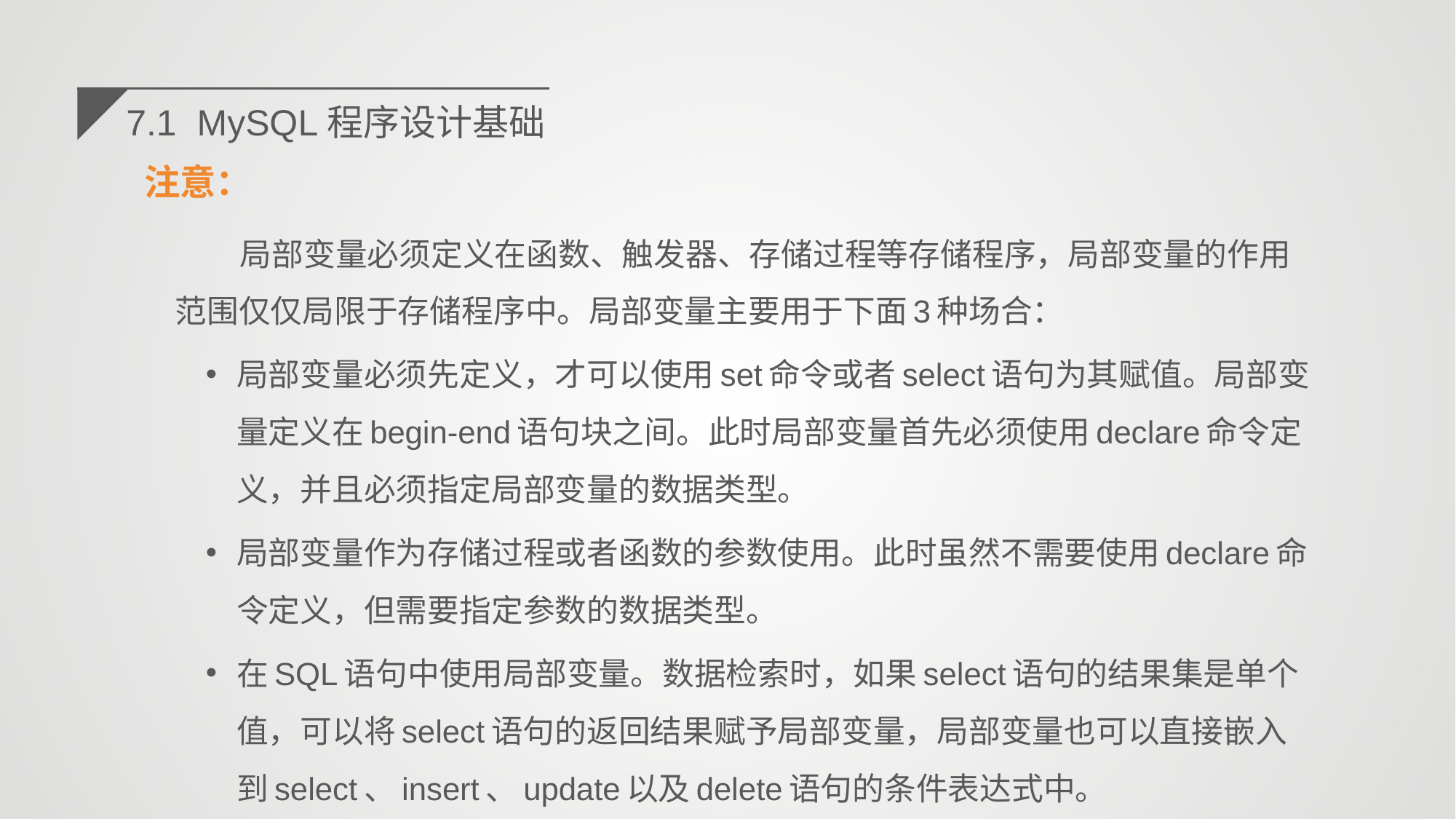

7.1  MySQL程序设计基础

注意：
局部变量必须定义在函数、触发器、存储过程等存储程序，局部变量的作用范围仅仅局限于存储程序中。局部变量主要用于下面3种场合：
局部变量必须先定义，才可以使用set命令或者select语句为其赋值。局部变量定义在begin-end语句块之间。此时局部变量首先必须使用declare命令定义，并且必须指定局部变量的数据类型。
局部变量作为存储过程或者函数的参数使用。此时虽然不需要使用declare命令定义，但需要指定参数的数据类型。
在SQL语句中使用局部变量。数据检索时，如果select语句的结果集是单个值，可以将select语句的返回结果赋予局部变量，局部变量也可以直接嵌入到select、insert、update以及delete语句的条件表达式中。